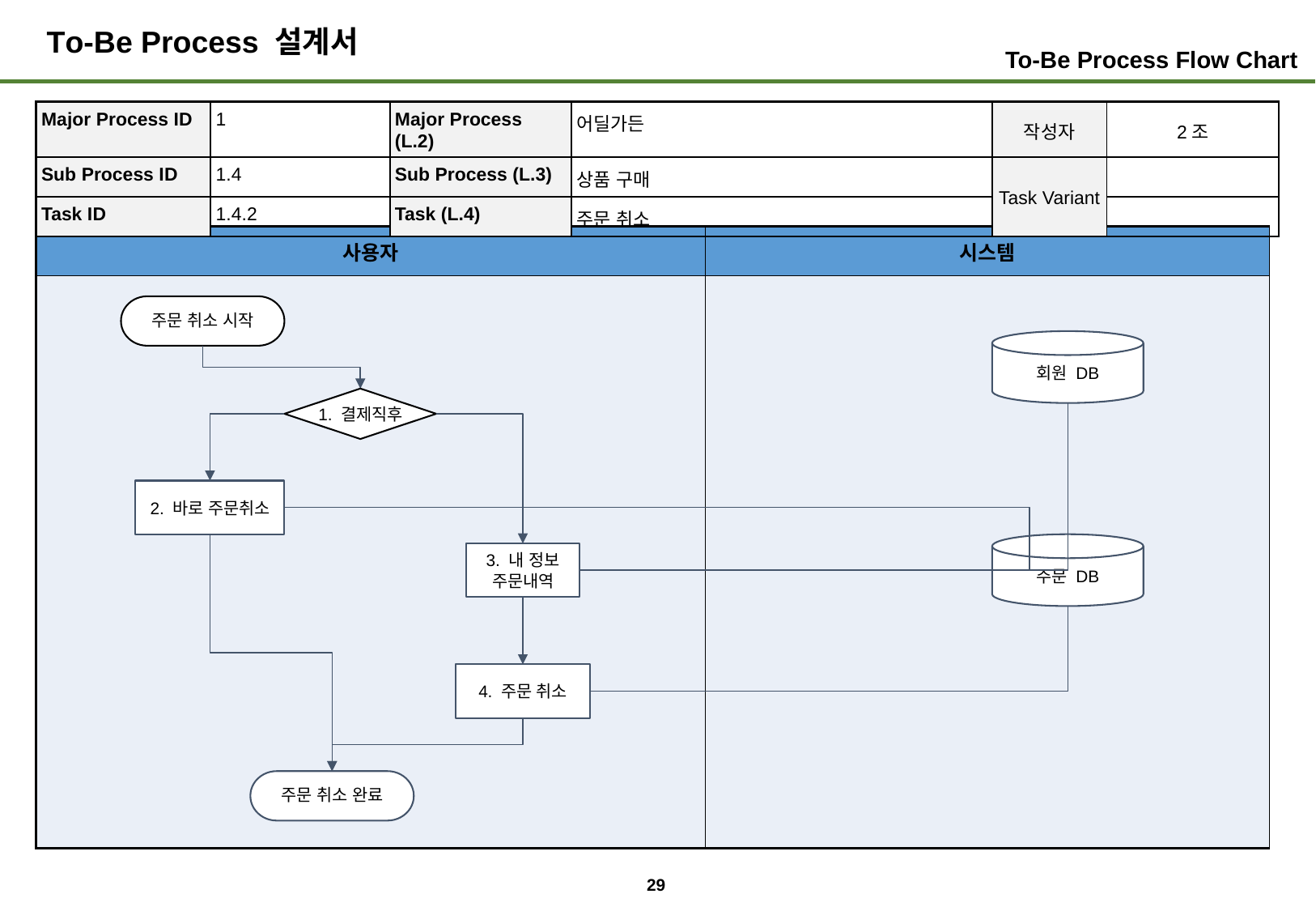

# To-Be Process 설계서
To-Be Process Flow Chart
| Major Process ID | 1 | Major Process (L.2) | 어딜가든 | 작성자 | 2조 |
| --- | --- | --- | --- | --- | --- |
| Sub Process ID | 1.4 | Sub Process (L.3) | 상품 구매 | Task Variant |  |
| Task ID | 1.4.2 | Task (L.4) | 주문 취소 |  |  |
| 사용자 | 시스템 |
| --- | --- |
|  |  |
주문 취소 시작
회원 DB
1. 결제직후
2. 바로 주문취소
주문 DB
3. 내 정보 주문내역
4. 주문 취소
주문 취소 완료